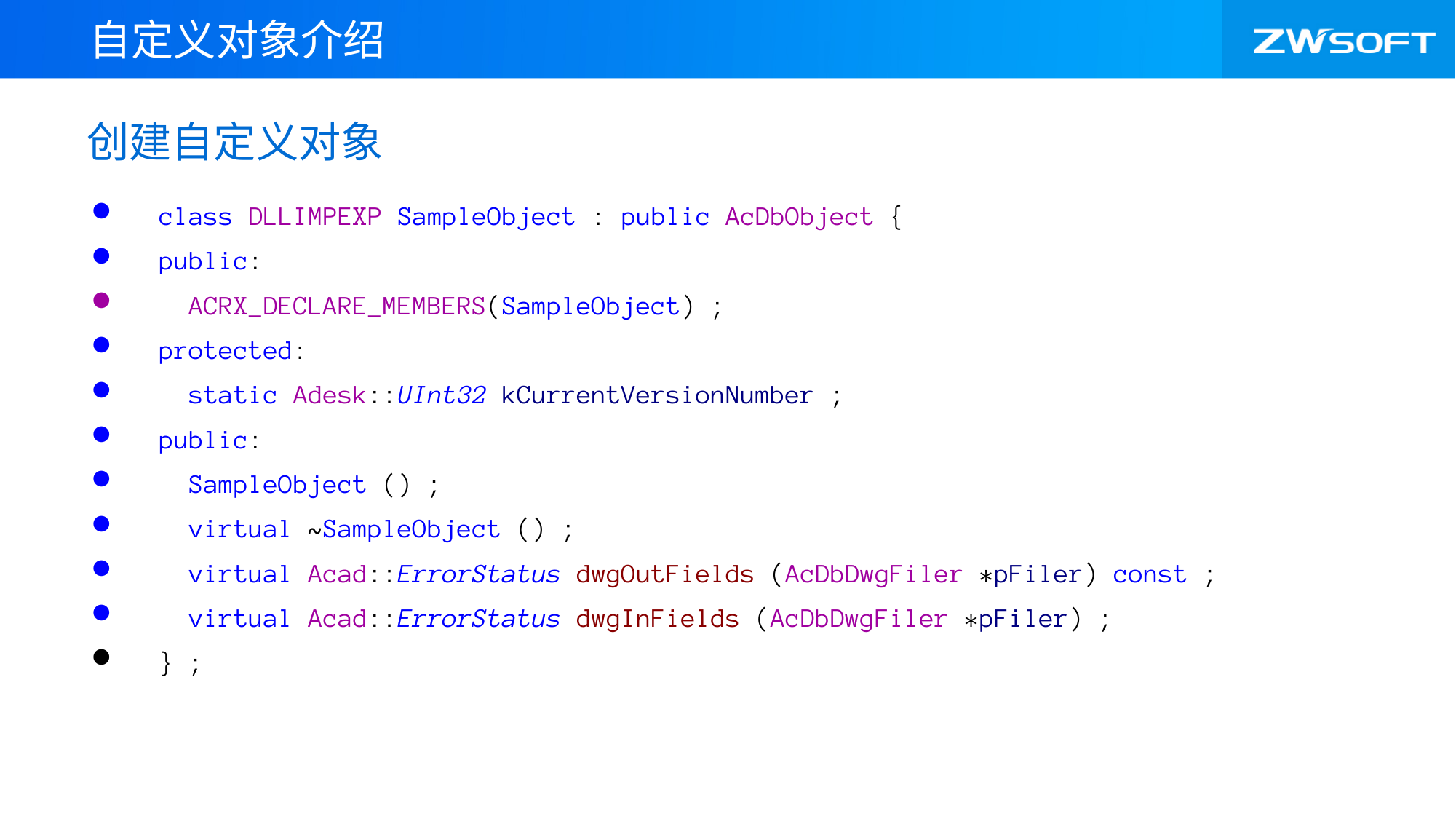

自定义对象介绍
# 创建自定义对象
class DLLIMPEXP SampleObject : public AcDbObject {
public:
  ACRX_DECLARE_MEMBERS(SampleObject) ;
protected:
  static Adesk::UInt32 kCurrentVersionNumber ;
public:
  SampleObject () ;
  virtual ~SampleObject () ;
  virtual Acad::ErrorStatus dwgOutFields (AcDbDwgFiler *pFiler) const ;
  virtual Acad::ErrorStatus dwgInFields (AcDbDwgFiler *pFiler) ;
} ;